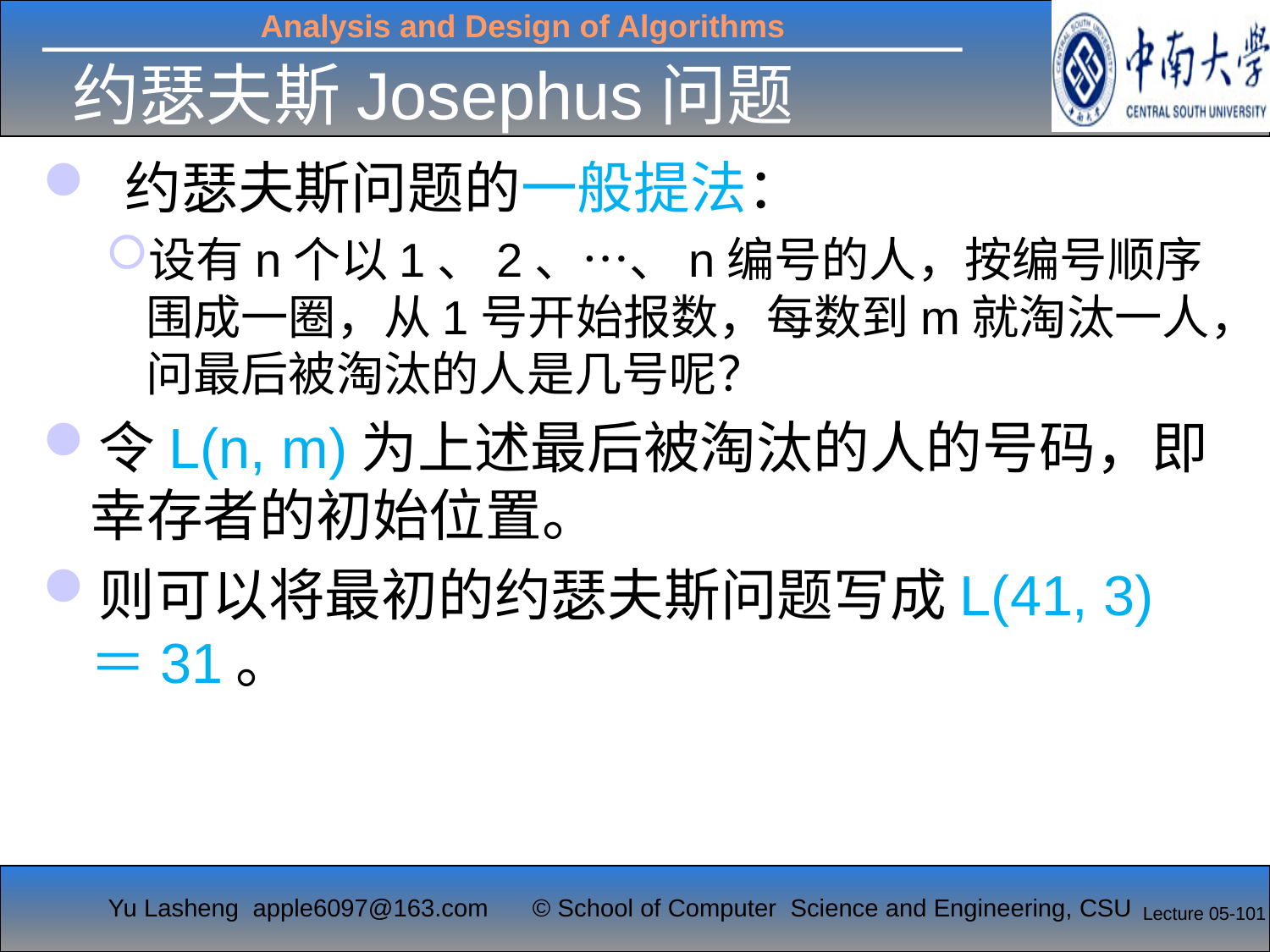

# 约瑟夫斯Josephus问题
 约瑟夫斯问题的一般提法：
设有n个以1、2、…、n编号的人，按编号顺序围成一圈，从1号开始报数，每数到m就淘汰一人，问最后被淘汰的人是几号呢？
令L(n, m)为上述最后被淘汰的人的号码，即幸存者的初始位置。
则可以将最初的约瑟夫斯问题写成L(41, 3)＝31。

Lecture 05-101